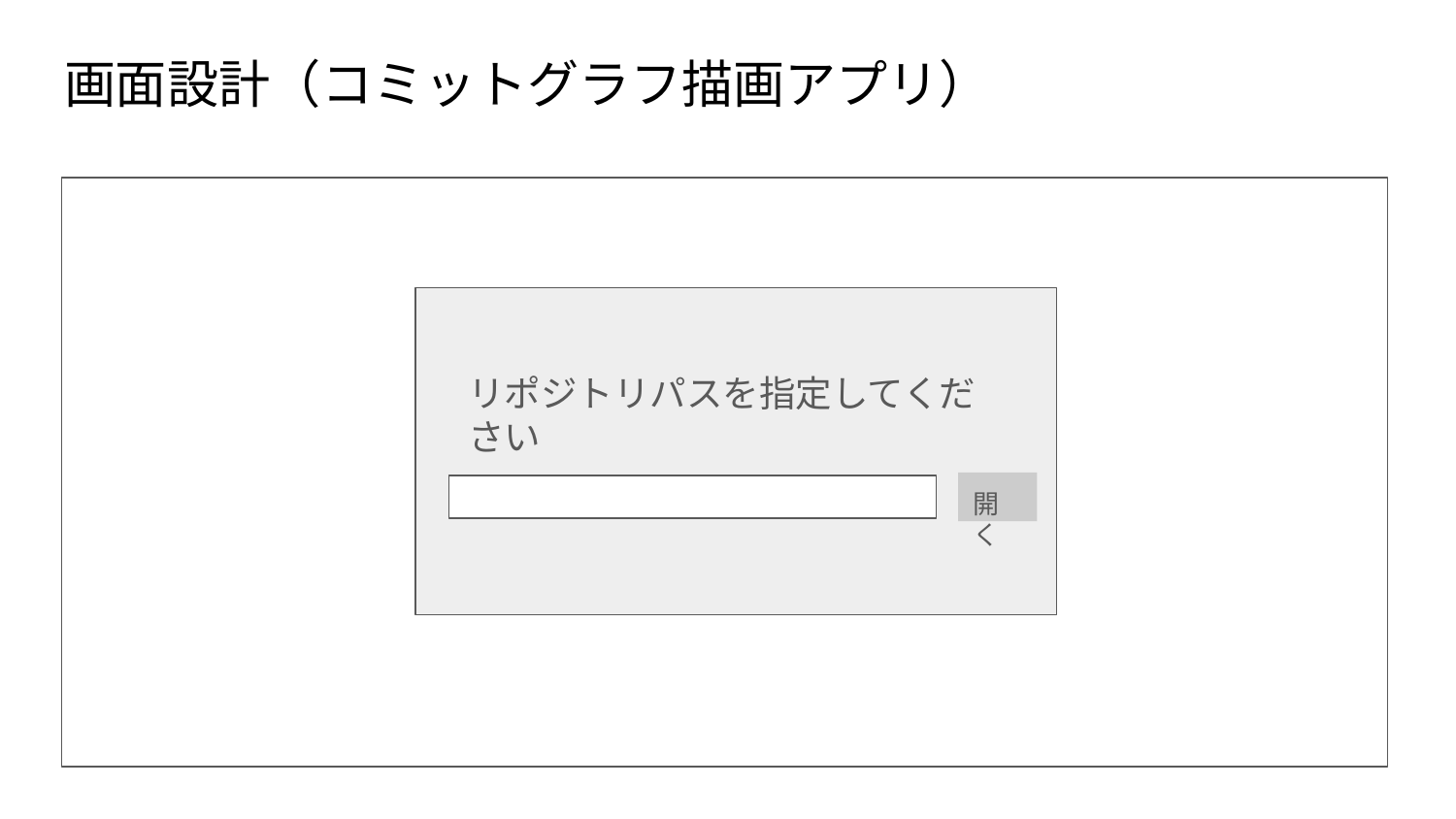

# 画面設計（コミットグラフ描画アプリ）

リポジトリパスを指定してください
開く